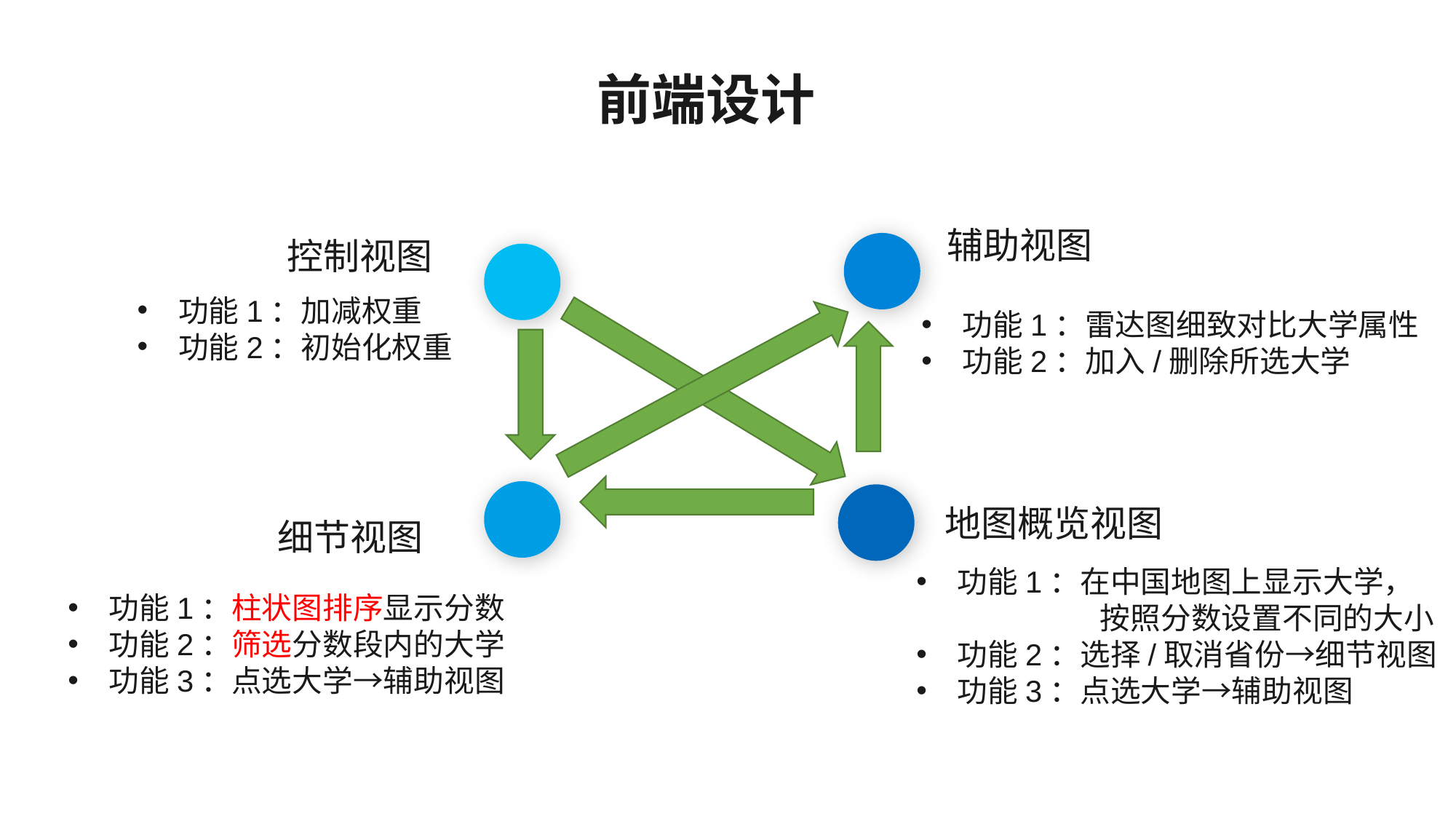

前端设计
People-centered experiences

辅助视图
控制视图

功能1：加减权重
功能2：初始化权重
功能1：雷达图细致对比大学属性
功能2：加入/删除所选大学

AI

Ubiquitous computing

地图概览视图

细节视图
功能1：在中国地图上显示大学，
	     按照分数设置不同的大小
功能2：选择/取消省份→细节视图
功能3：点选大学→辅助视图
功能1：柱状图排序显示分数
功能2：筛选分数段内的大学
功能3：点选大学→辅助视图